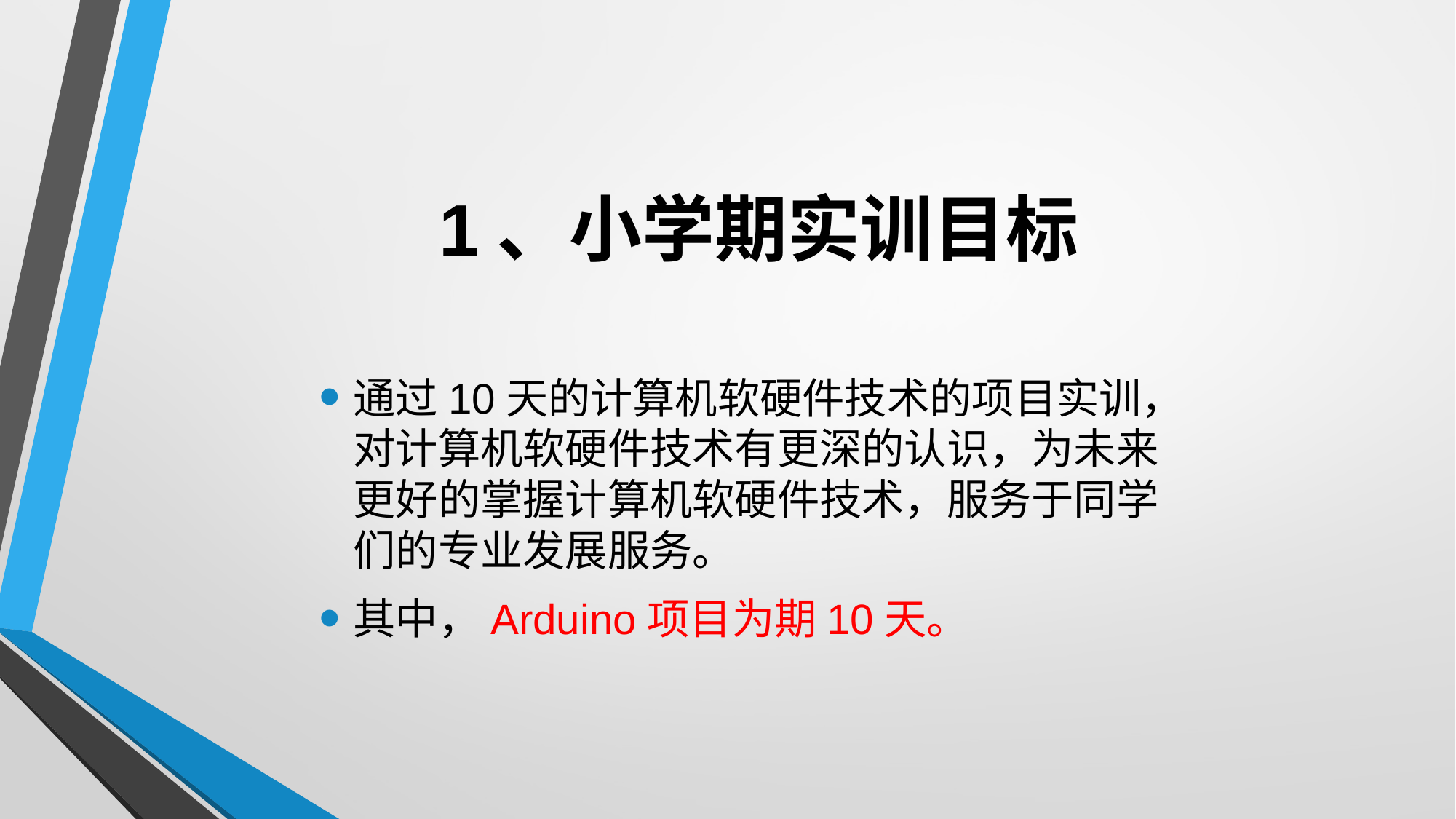

# 1、小学期实训目标
通过10天的计算机软硬件技术的项目实训，对计算机软硬件技术有更深的认识，为未来更好的掌握计算机软硬件技术，服务于同学们的专业发展服务。
其中，Arduino项目为期10天。